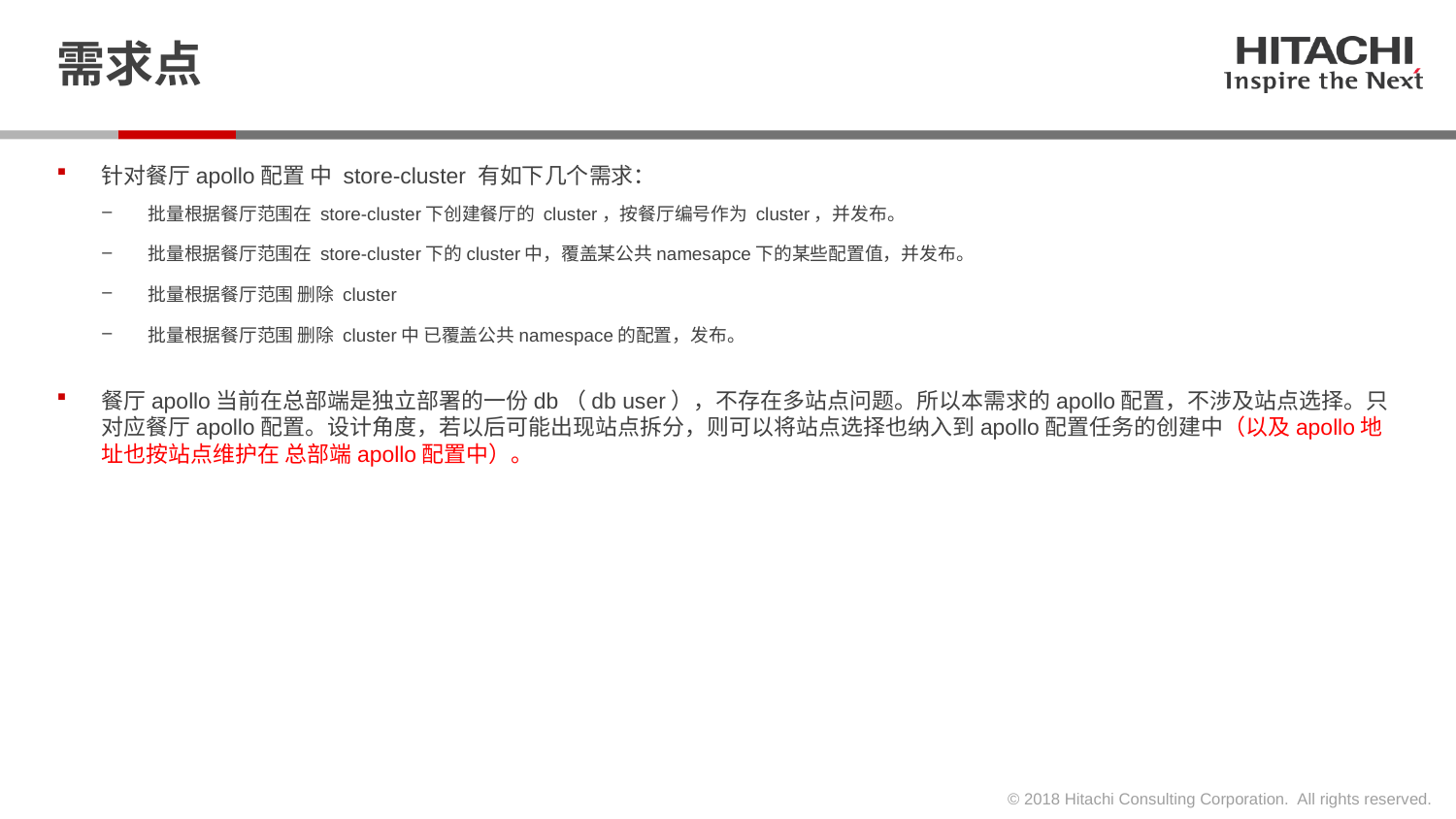

# 需求点
针对餐厅apollo配置 中 store-cluster 有如下几个需求：
批量根据餐厅范围在 store-cluster下创建餐厅的 cluster，按餐厅编号作为 cluster，并发布。
批量根据餐厅范围在 store-cluster下的cluster中，覆盖某公共namesapce下的某些配置值，并发布。
批量根据餐厅范围 删除 cluster
批量根据餐厅范围 删除 cluster中 已覆盖公共namespace的配置，发布。
餐厅apollo当前在总部端是独立部署的一份db（db user），不存在多站点问题。所以本需求的apollo配置，不涉及站点选择。只对应餐厅apollo配置。设计角度，若以后可能出现站点拆分，则可以将站点选择也纳入到apollo配置任务的创建中（以及apollo地址也按站点维护在 总部端apollo配置中）。